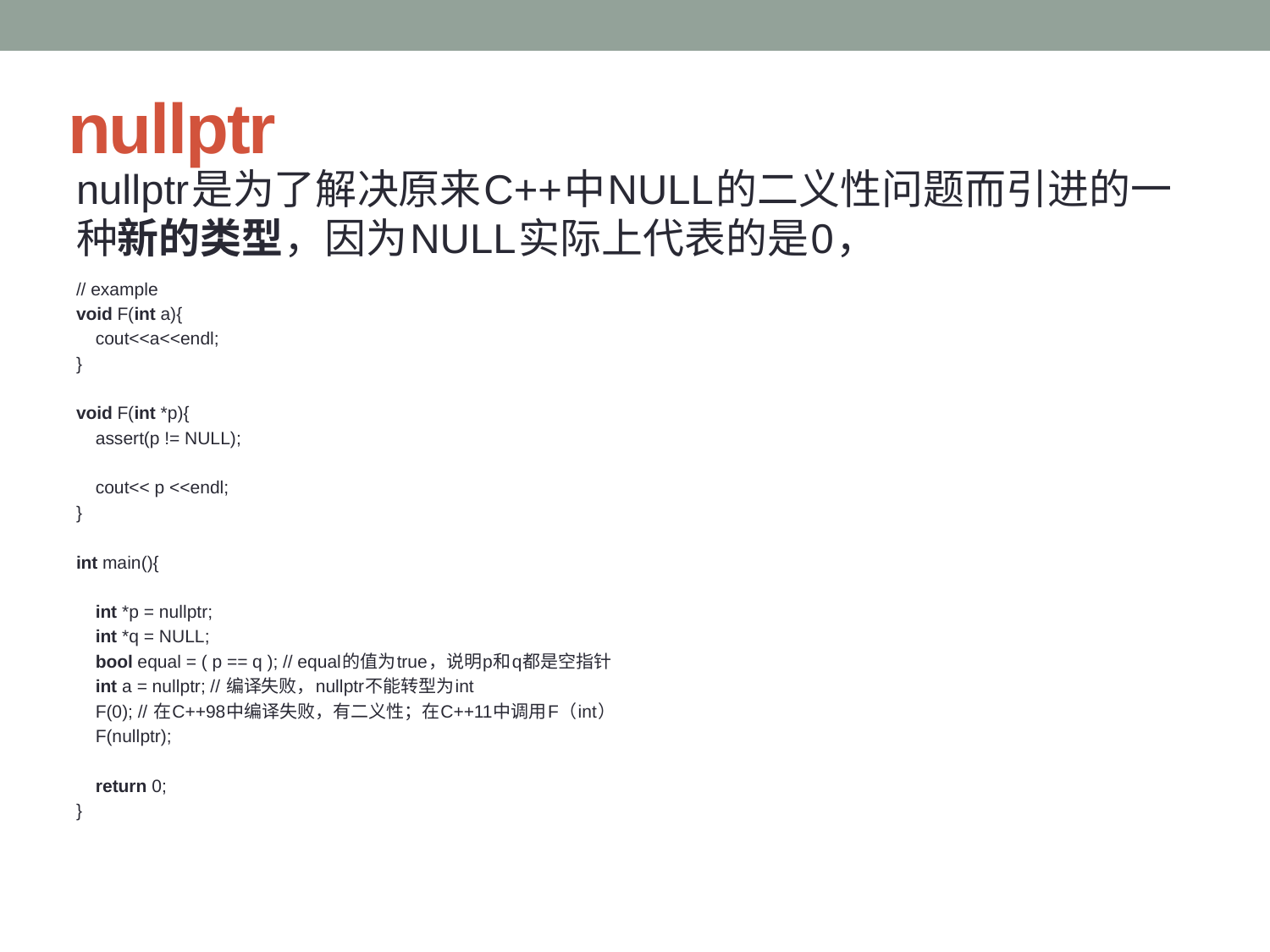

# nullptr
nullptr是为了解决原来C++中NULL的二义性问题而引进的一种新的类型，因为NULL实际上代表的是0，

// example
void F(int a){
    cout<<a<<endl;
}

void F(int *p){
    assert(p != NULL);

    cout<< p <<endl;
}

int main(){

    int *p = nullptr;
    int *q = NULL;
    bool equal = ( p == q ); // equal的值为true，说明p和q都是空指针
    int a = nullptr; // 编译失败，nullptr不能转型为int
    F(0); // 在C++98中编译失败，有二义性；在C++11中调用F（int）
    F(nullptr);

    return 0;
}